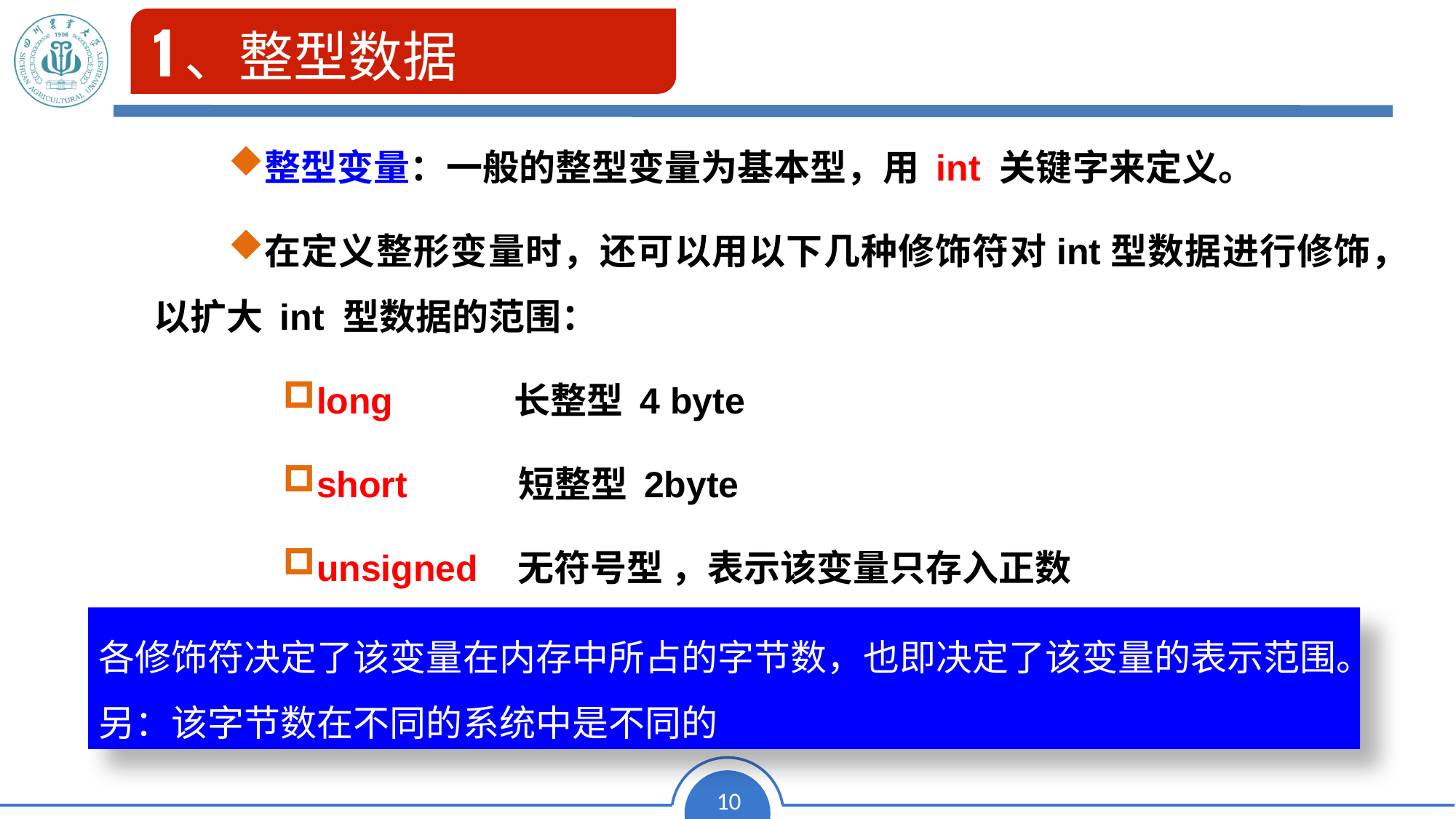

1、整型数据
整型变量：一般的整型变量为基本型，用 int 关键字来定义。
在定义整形变量时，还可以用以下几种修饰符对int型数据进行修饰，以扩大 int 型数据的范围：
long           长整型 4 byte
short          短整型 2byte
unsigned   无符号型 ，表示该变量只存入正数
各修饰符决定了该变量在内存中所占的字节数，也即决定了该变量的表示范围。另：该字节数在不同的系统中是不同的